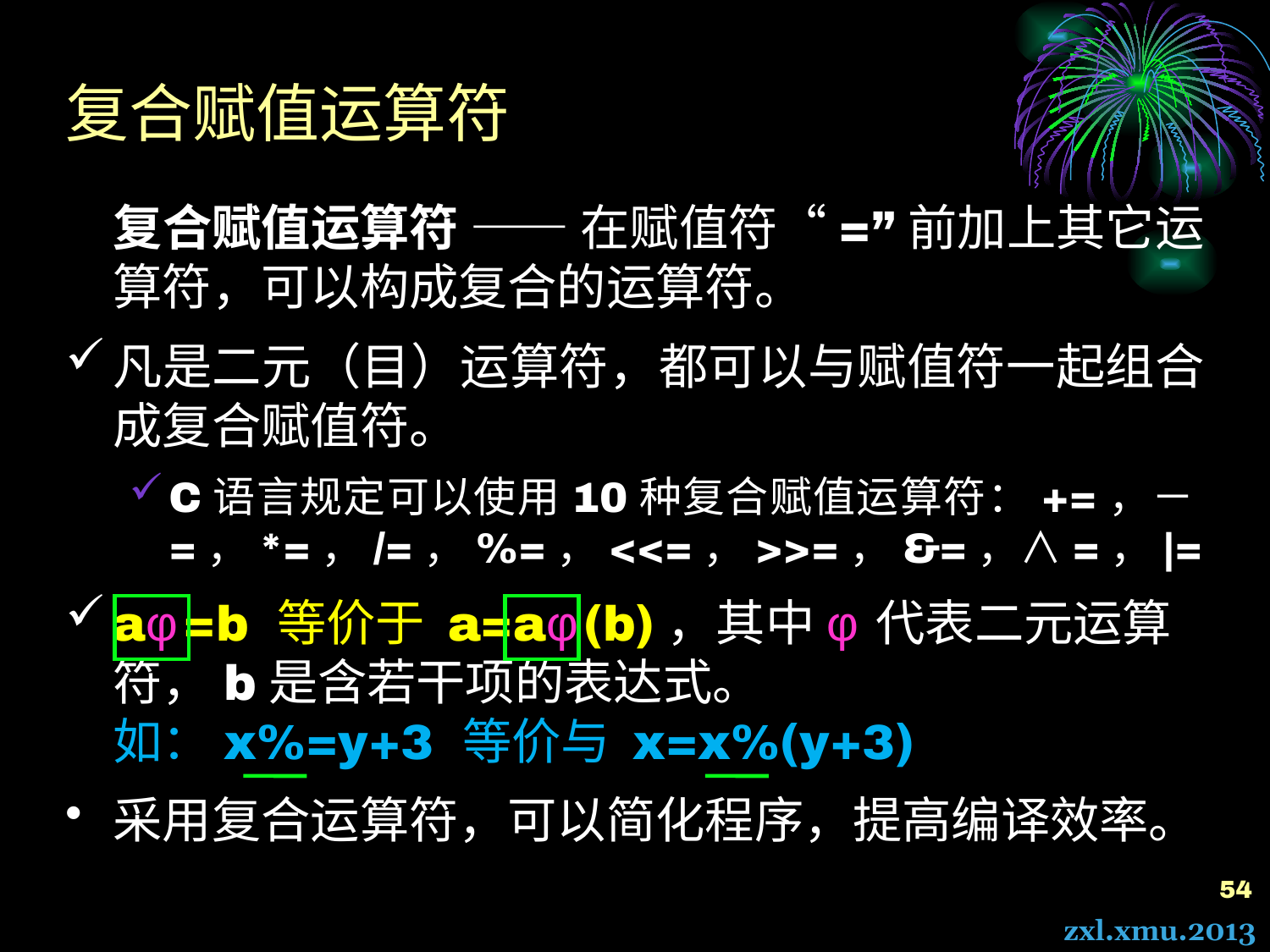

# 复合赋值运算符
	复合赋值运算符 —— 在赋值符“=”前加上其它运算符，可以构成复合的运算符。
凡是二元（目）运算符，都可以与赋值符一起组合成复合赋值符。
C语言规定可以使用10种复合赋值运算符：+=，－=，*=，/=，%=，<<=，>>=，&=，∧=，|=
aφ=b 等价于 a=aφ(b)，其中φ代表二元运算符，b是含若干项的表达式。
如：x%=y+3 等价与 x=x%(y+3)
采用复合运算符，可以简化程序，提高编译效率。

54